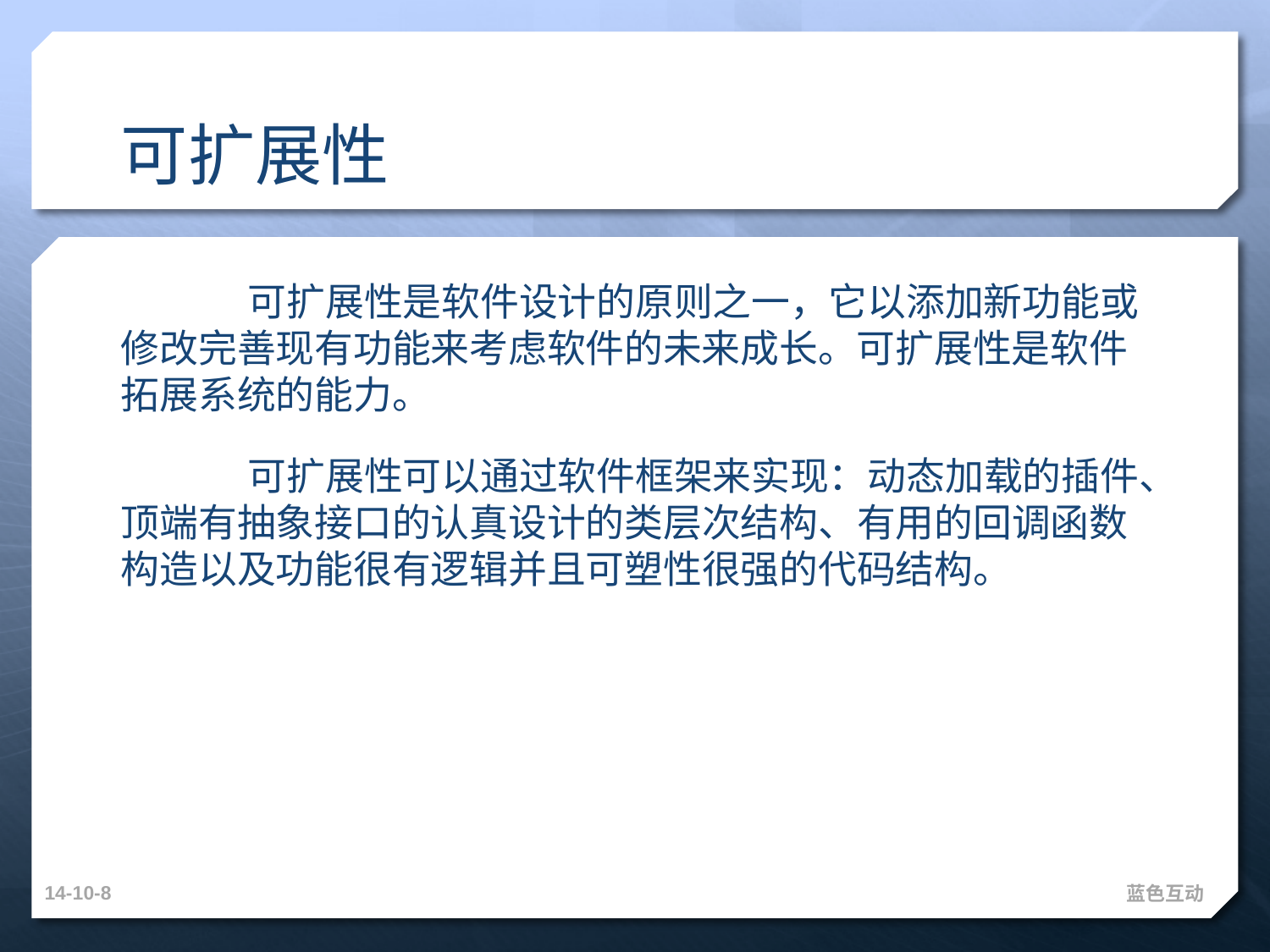

# 可扩展性
 	可扩展性是软件设计的原则之一，它以添加新功能或修改完善现有功能来考虑软件的未来成长。可扩展性是软件拓展系统的能力。
	可扩展性可以通过软件框架来实现：动态加载的插件、顶端有抽象接口的认真设计的类层次结构、有用的回调函数构造以及功能很有逻辑并且可塑性很强的代码结构。
14-10-8
蓝色互动